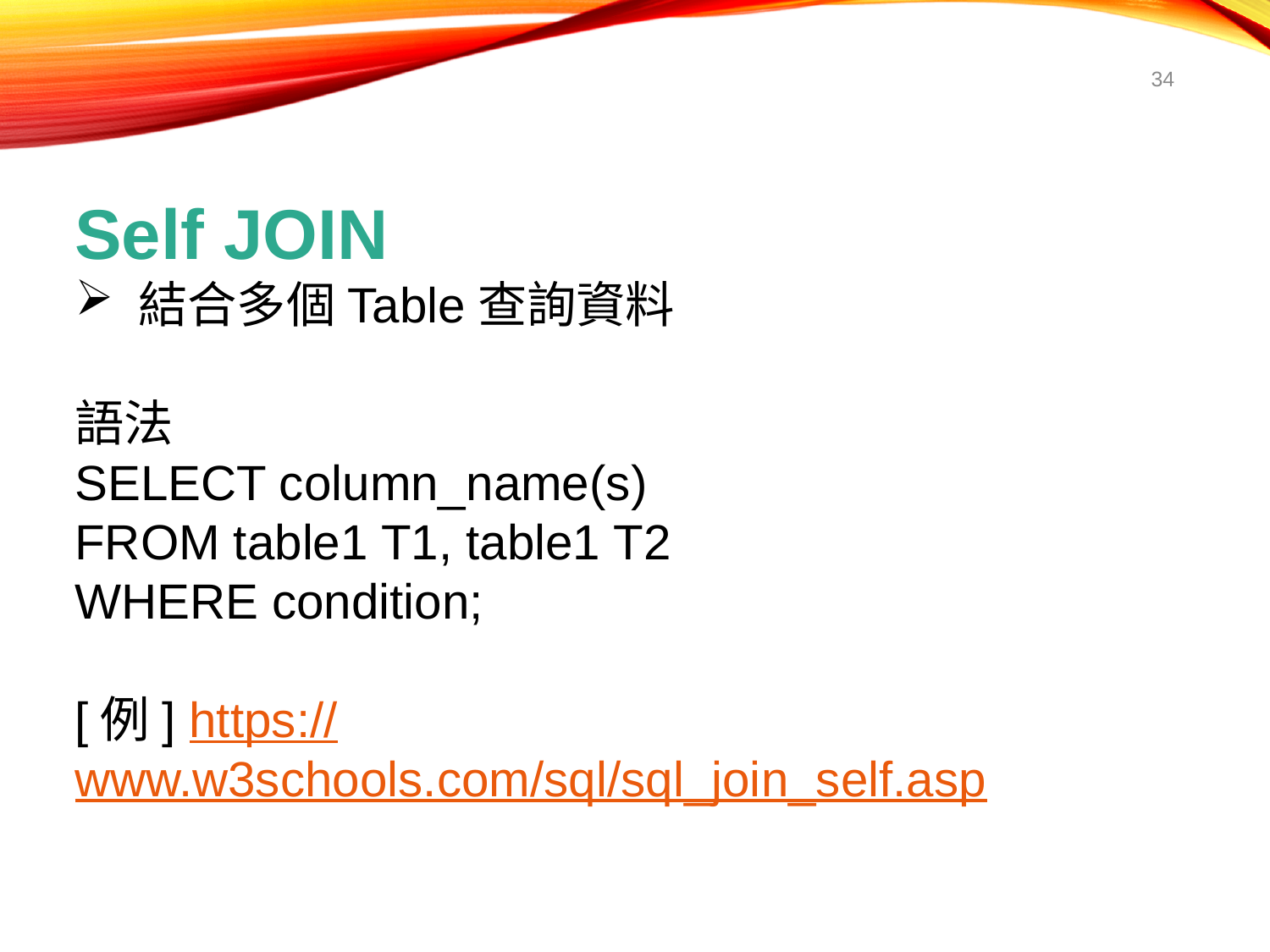

34
Self JOIN
結合多個Table查詢資料

語法
SELECT column_name(s)
FROM table1 T1, table1 T2
WHERE condition;

[例] https://www.w3schools.com/sql/sql_join_self.asp